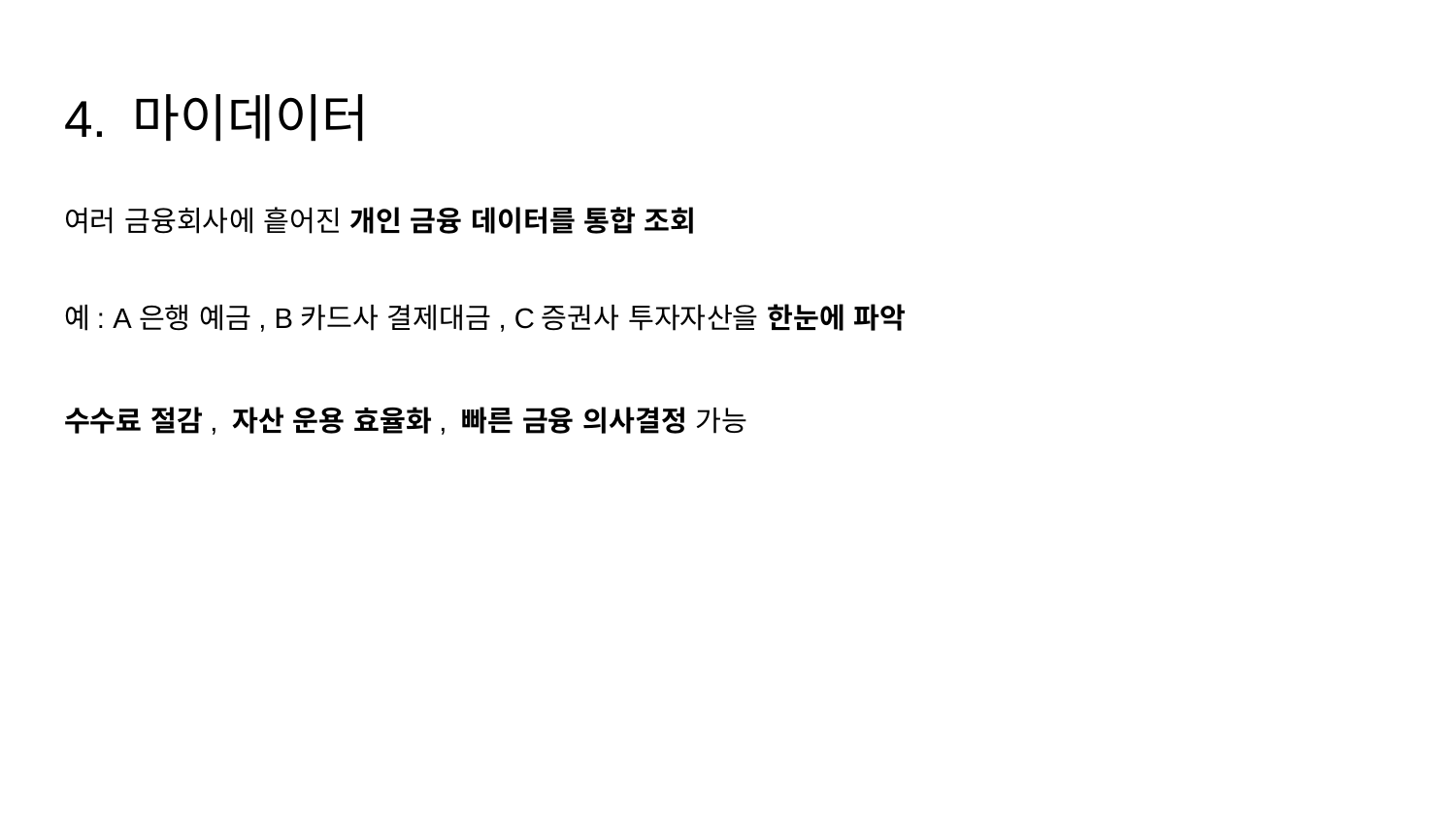

# 4. 마이데이터
여러 금융회사에 흩어진 개인 금융 데이터를 통합 조회
예: A은행 예금, B카드사 결제대금, C증권사 투자자산을 한눈에 파악
수수료 절감, 자산 운용 효율화, 빠른 금융 의사결정 가능